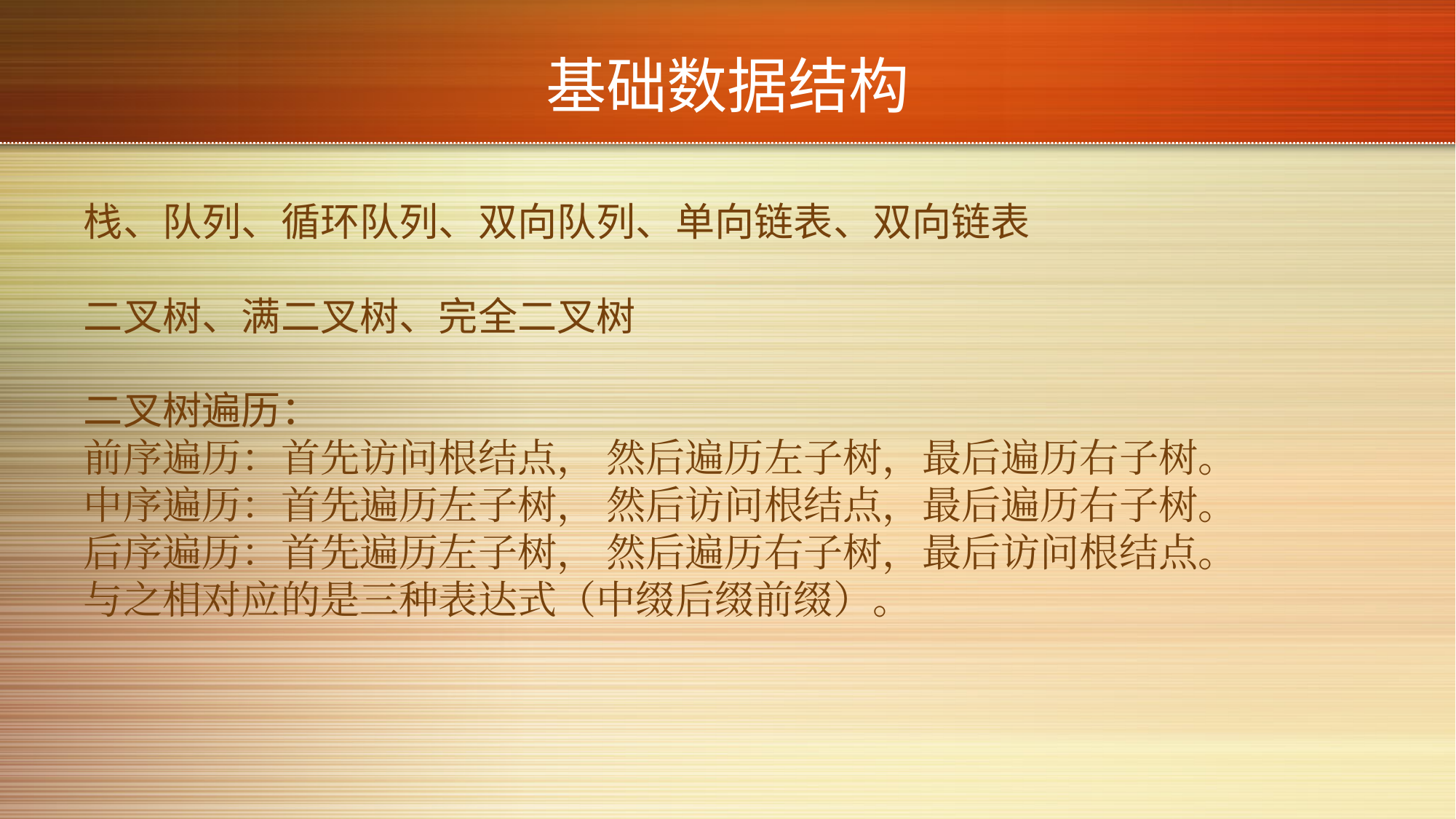

# 基础数据结构
栈、队列、循环队列、双向队列、单向链表、双向链表

二叉树、满二叉树、完全二叉树

二叉树遍历：
前序遍历：首先访问根结点， 然后遍历左子树，最后遍历右子树。
中序遍历：首先遍历左子树， 然后访问根结点，最后遍历右子树。
后序遍历：首先遍历左子树， 然后遍历右子树，最后访问根结点。
与之相对应的是三种表达式（中缀后缀前缀）。